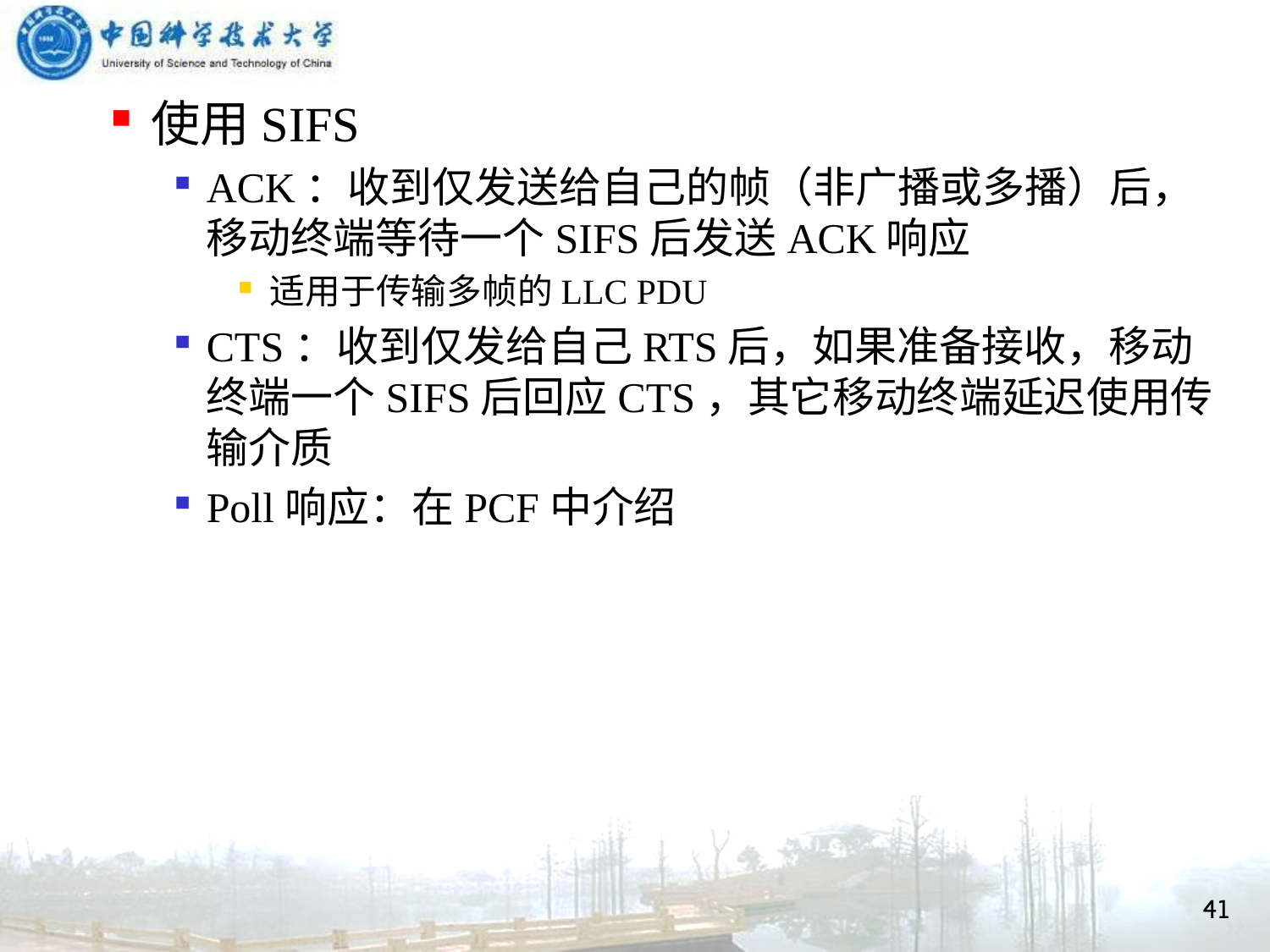

使用SIFS
ACK：收到仅发送给自己的帧（非广播或多播）后，移动终端等待一个SIFS后发送ACK响应
适用于传输多帧的LLC PDU
CTS：收到仅发给自己RTS后，如果准备接收，移动终端一个SIFS后回应CTS，其它移动终端延迟使用传输介质
Poll响应：在PCF中介绍

41